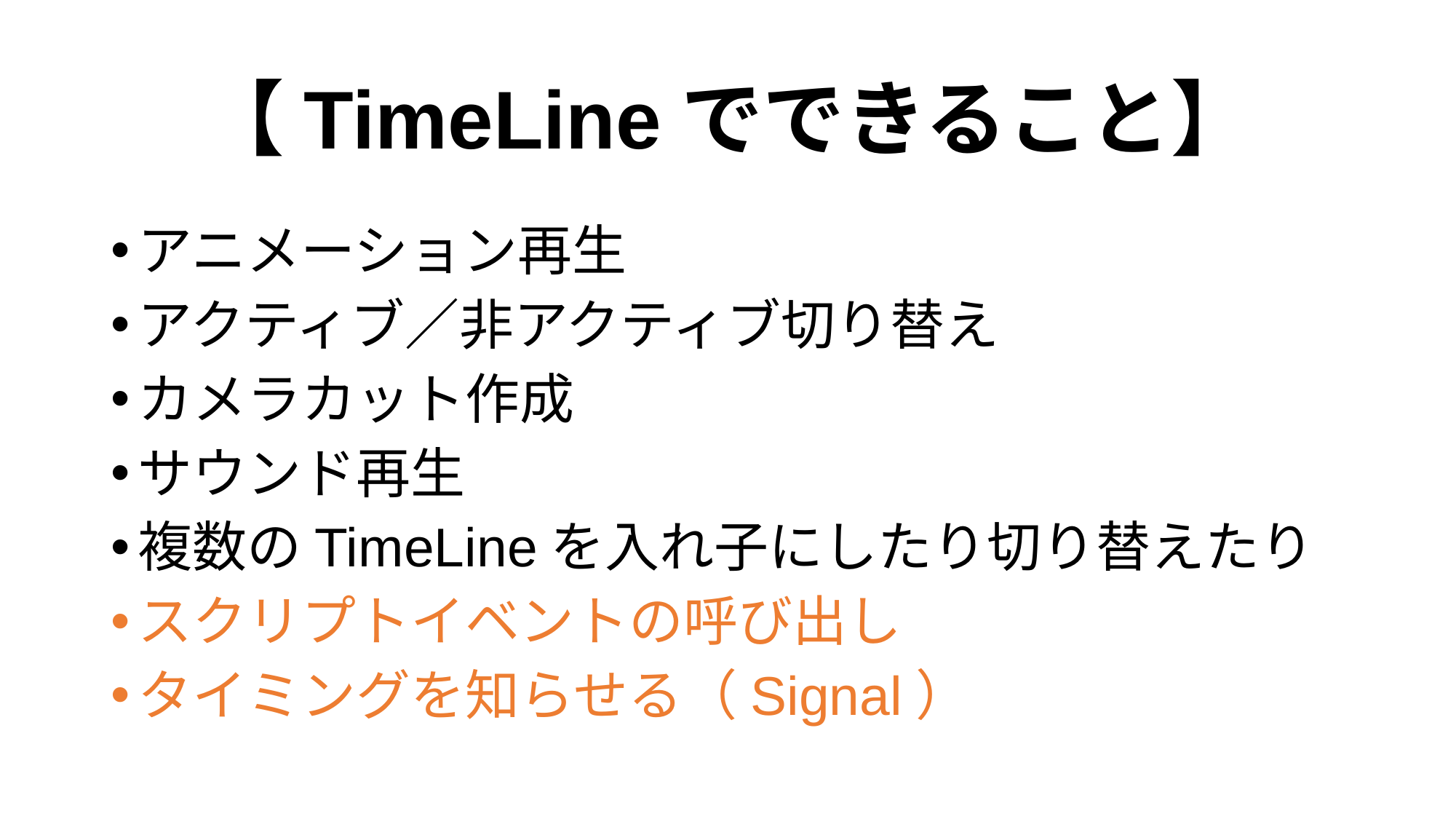

# 【TimeLineでできること】
アニメーション再生
アクティブ／非アクティブ切り替え
カメラカット作成
サウンド再生
複数のTimeLineを入れ子にしたり切り替えたり
スクリプトイベントの呼び出し
タイミングを知らせる（Signal）